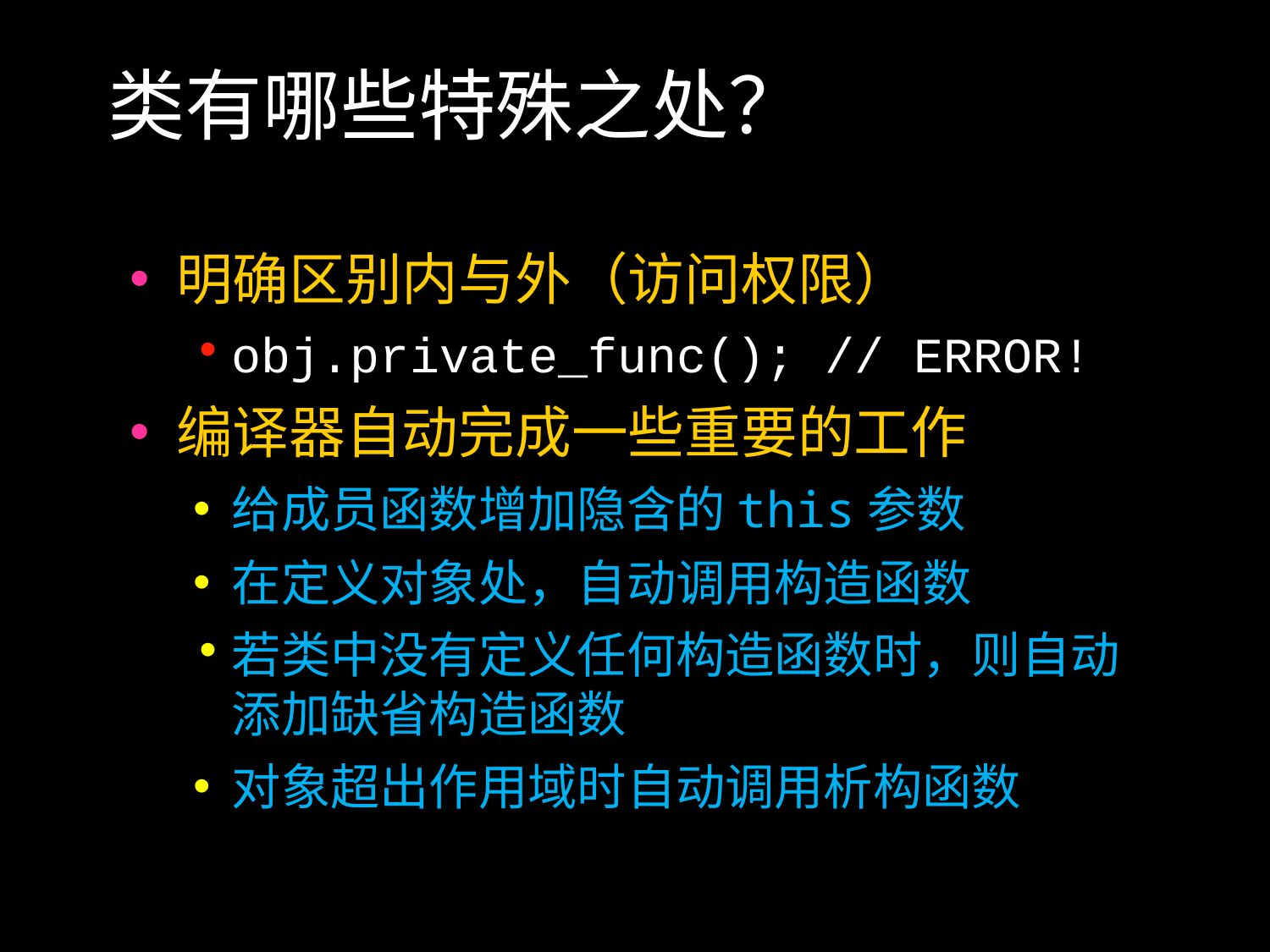

类有哪些特殊之处？
明确区别内与外（访问权限）
obj.private_func(); // ERROR!
编译器自动完成一些重要的工作
给成员函数增加隐含的this参数
在定义对象处，自动调用构造函数
若类中没有定义任何构造函数时，则自动添加缺省构造函数
对象超出作用域时自动调用析构函数